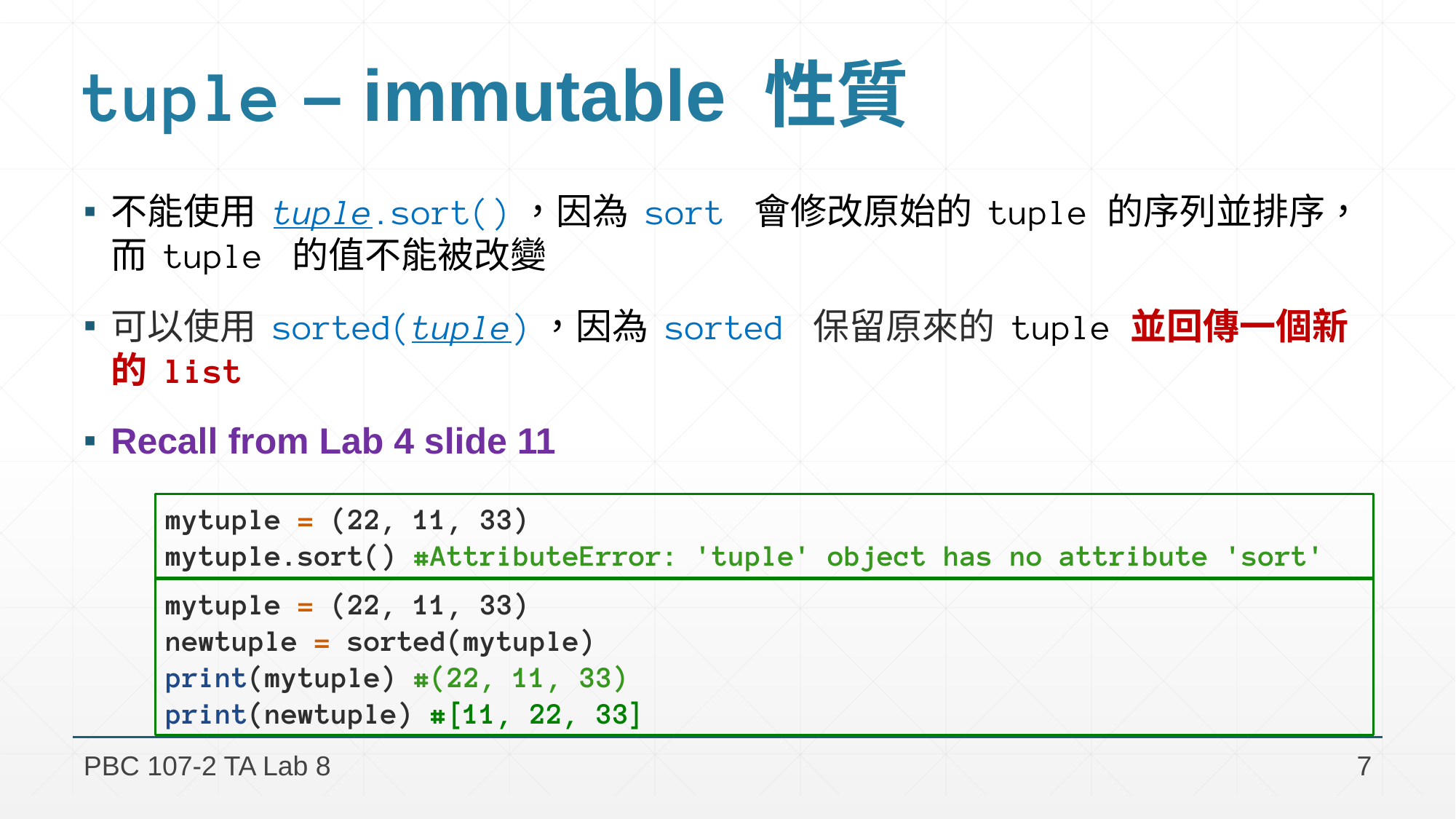

# tuple – immutable 性質
不能使用 tuple.sort()，因為 sort 會修改原始的 tuple 的序列並排序，而 tuple 的值不能被改變
可以使用 sorted(tuple)，因為 sorted 保留原來的 tuple 並回傳一個新的 list
Recall from Lab 4 slide 11

mytuple = (22, 11, 33)
mytuple.sort() #AttributeError: 'tuple' object has no attribute 'sort'
mytuple = (22, 11, 33)
newtuple = sorted(mytuple)
print(mytuple) #(22, 11, 33)
print(newtuple) #[11, 22, 33]
PBC 107-2 TA Lab 8
7